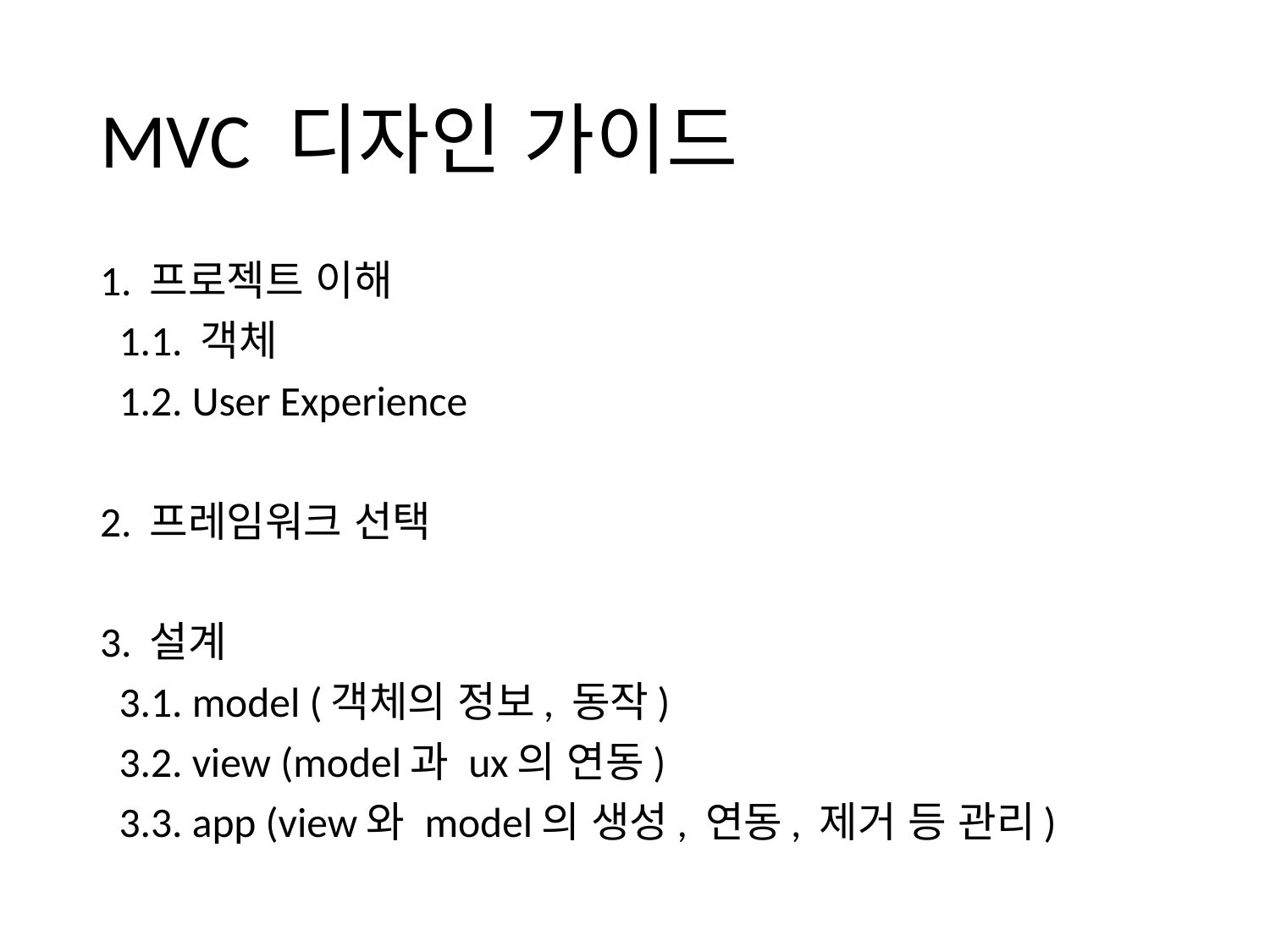

# MVC 디자인 가이드
1. 프로젝트 이해
  1.1. 객체
  1.2. User Experience

2. 프레임워크 선택

3. 설계
  3.1. model (객체의 정보, 동작)
  3.2. view (model과 ux의 연동)
  3.3. app (view와 model의 생성, 연동, 제거 등 관리)